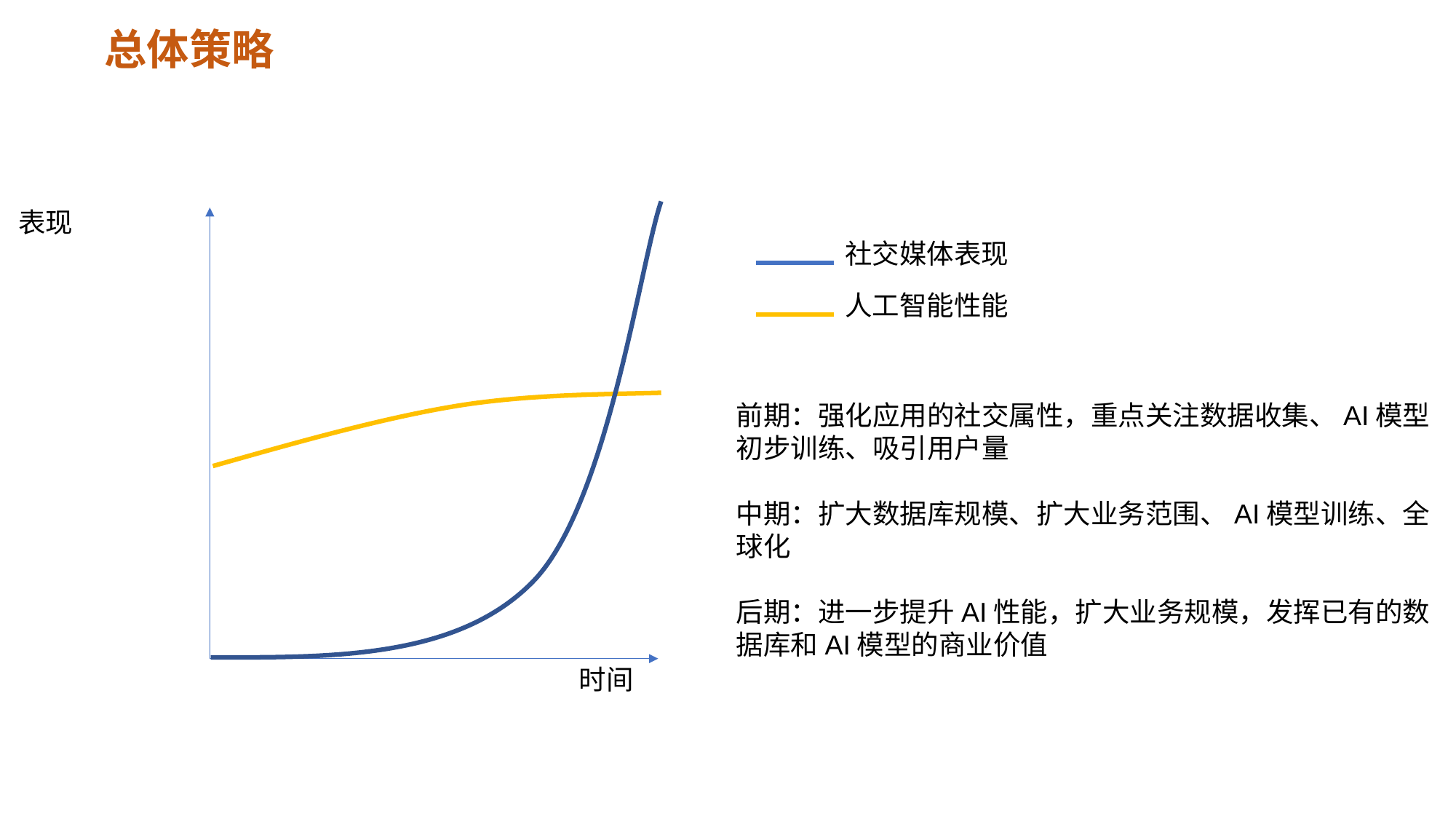

总体策略
表现

时间
社交媒体表现
人工智能性能
前期：强化应用的社交属性，重点关注数据收集、AI模型初步训练、吸引用户量

中期：扩大数据库规模、扩大业务范围、AI模型训练、全球化

后期：进一步提升AI性能，扩大业务规模，发挥已有的数据库和AI模型的商业价值